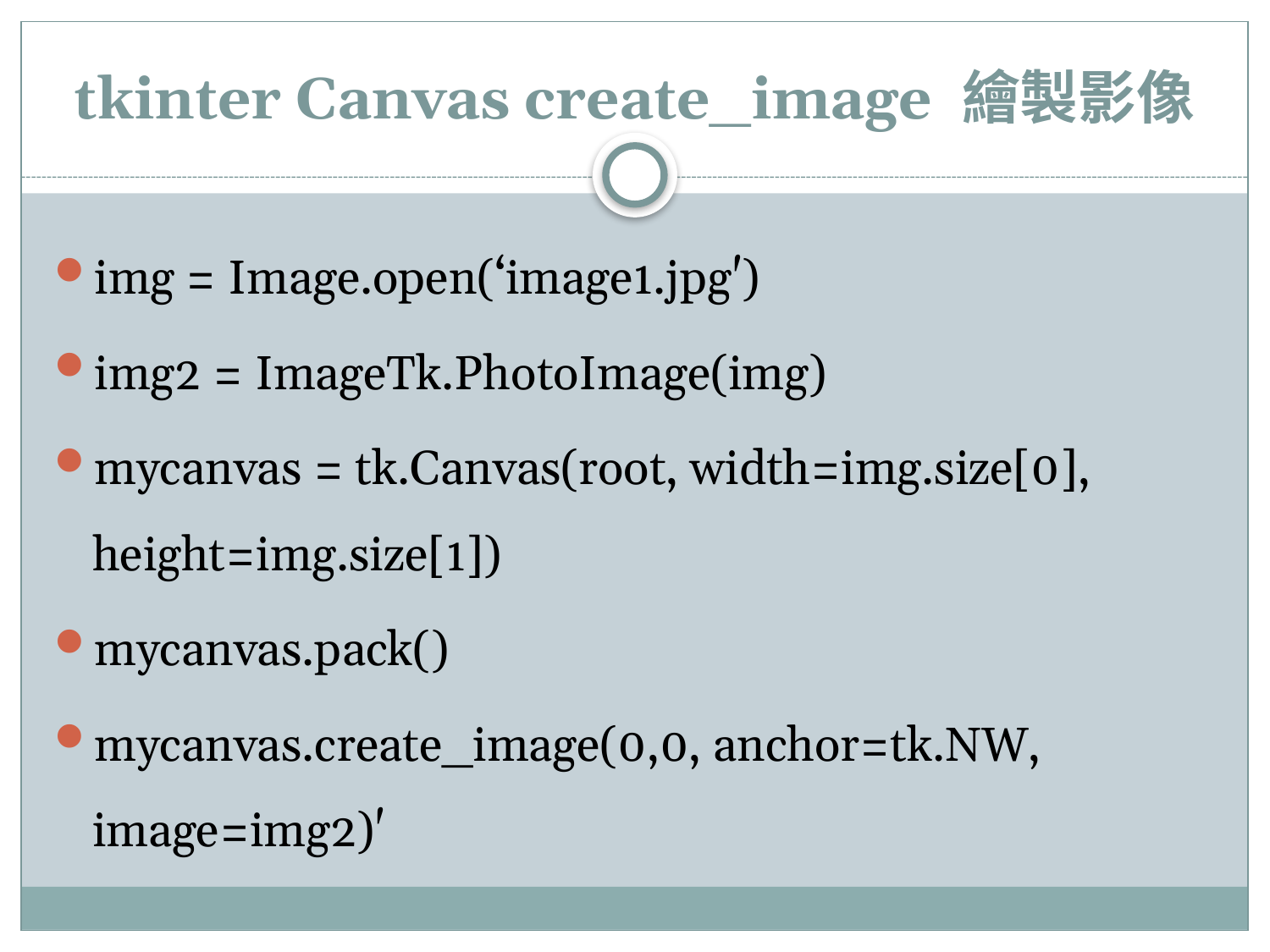

# tkinter Canvas create_image 繪製影像
img = Image.open(‘image1.jpg')
img2 = ImageTk.PhotoImage(img)
mycanvas = tk.Canvas(root, width=img.size[0], height=img.size[1])
mycanvas.pack()
mycanvas.create_image(0,0, anchor=tk.NW, image=img2)'